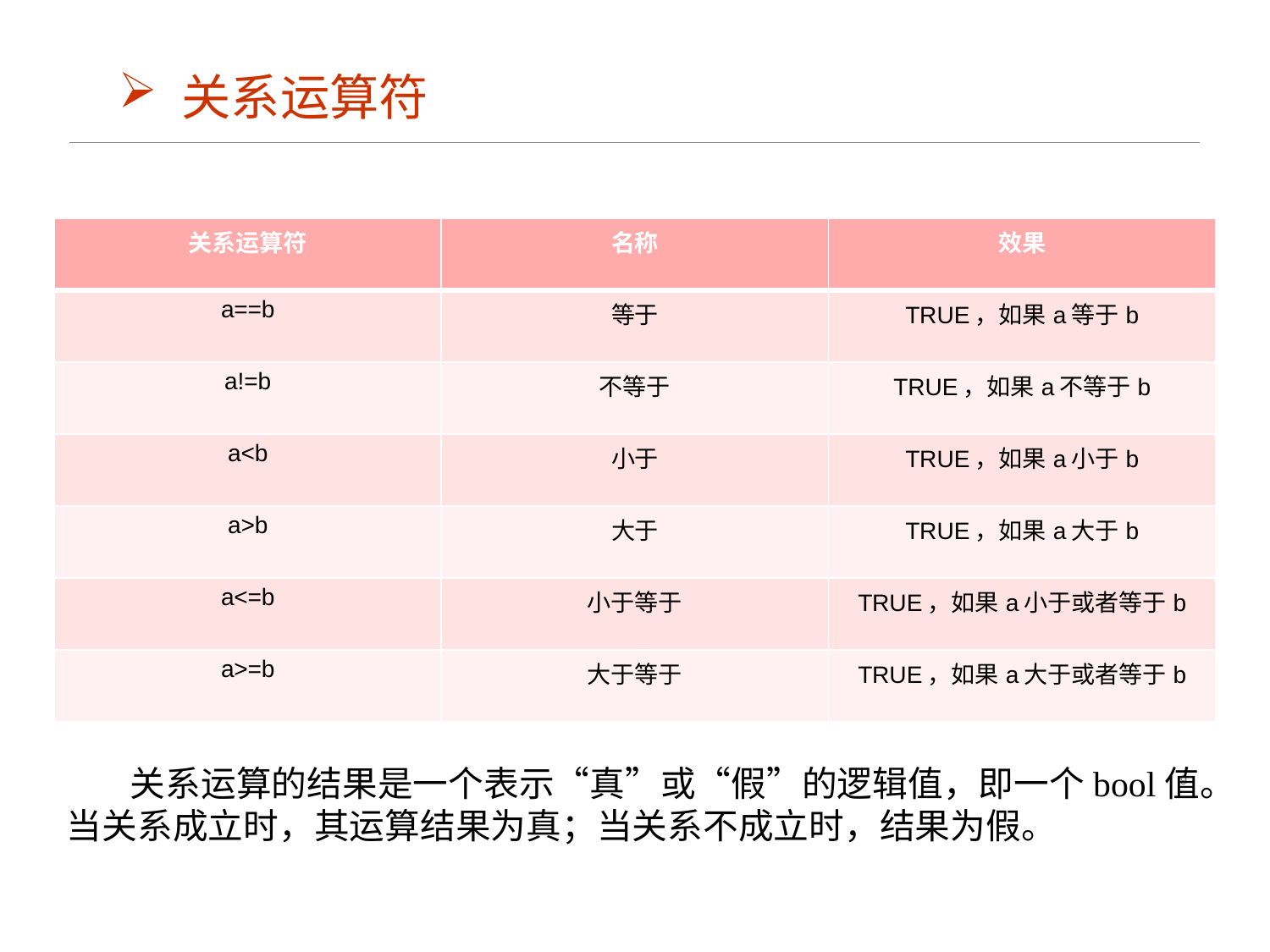

关系运算符

| 关系运算符 | 名称 | 效果 |
| --- | --- | --- |
| a==b | 等于 | TRUE，如果a等于b |
| a!=b | 不等于 | TRUE，如果a不等于b |
| a<b | 小于 | TRUE，如果a小于b |
| a>b | 大于 | TRUE，如果a大于b |
| a<=b | 小于等于 | TRUE，如果a小于或者等于b |
| a>=b | 大于等于 | TRUE，如果a大于或者等于b |
关系运算的结果是一个表示“真”或“假”的逻辑值，即一个bool值。当关系成立时，其运算结果为真；当关系不成立时，结果为假。
9